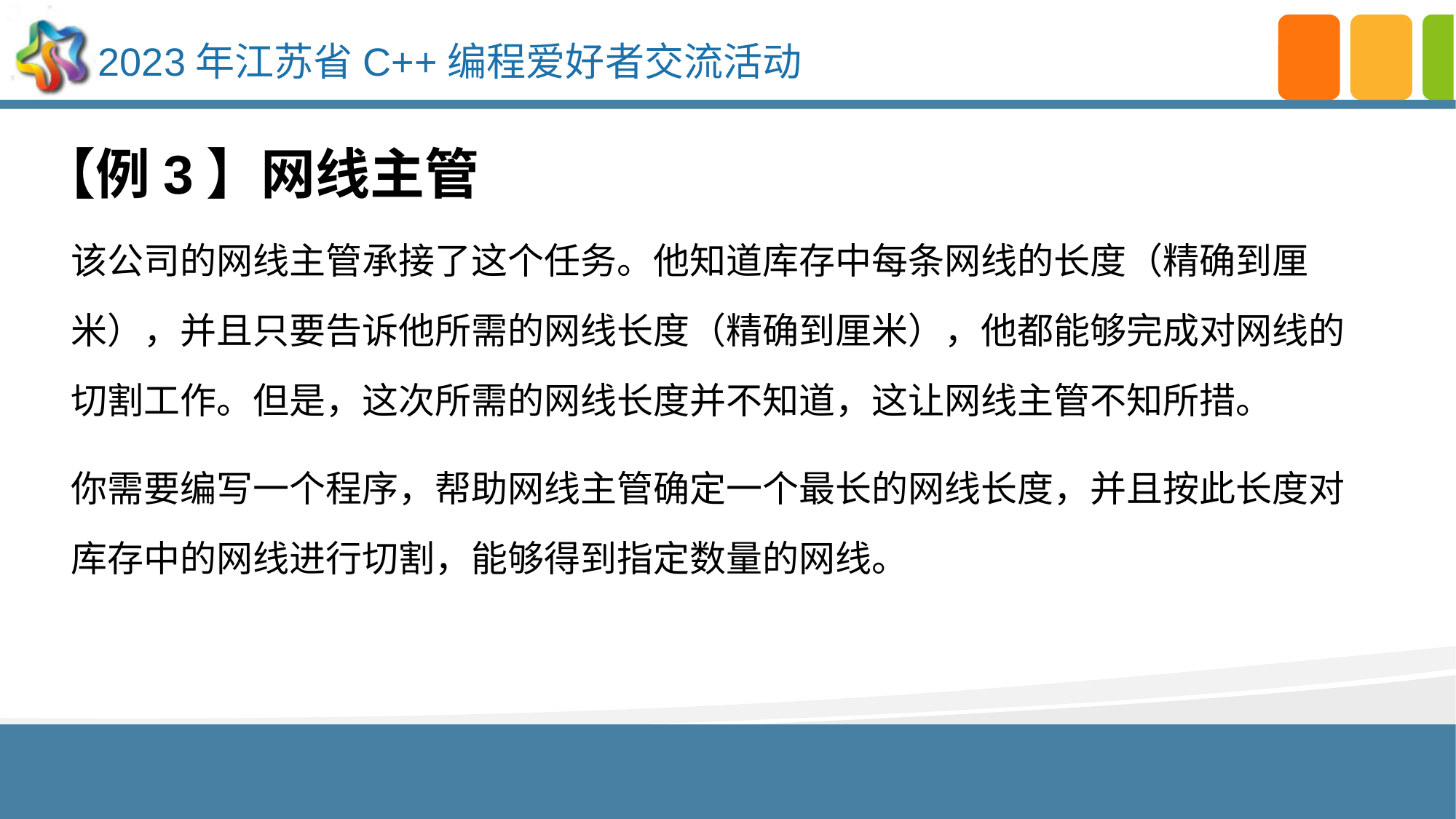

【例3】网线主管
该公司的网线主管承接了这个任务。他知道库存中每条网线的长度（精确到厘米），并且只要告诉他所需的网线长度（精确到厘米），他都能够完成对网线的切割工作。但是，这次所需的网线长度并不知道，这让网线主管不知所措。
你需要编写一个程序，帮助网线主管确定一个最长的网线长度，并且按此长度对库存中的网线进行切割，能够得到指定数量的网线。